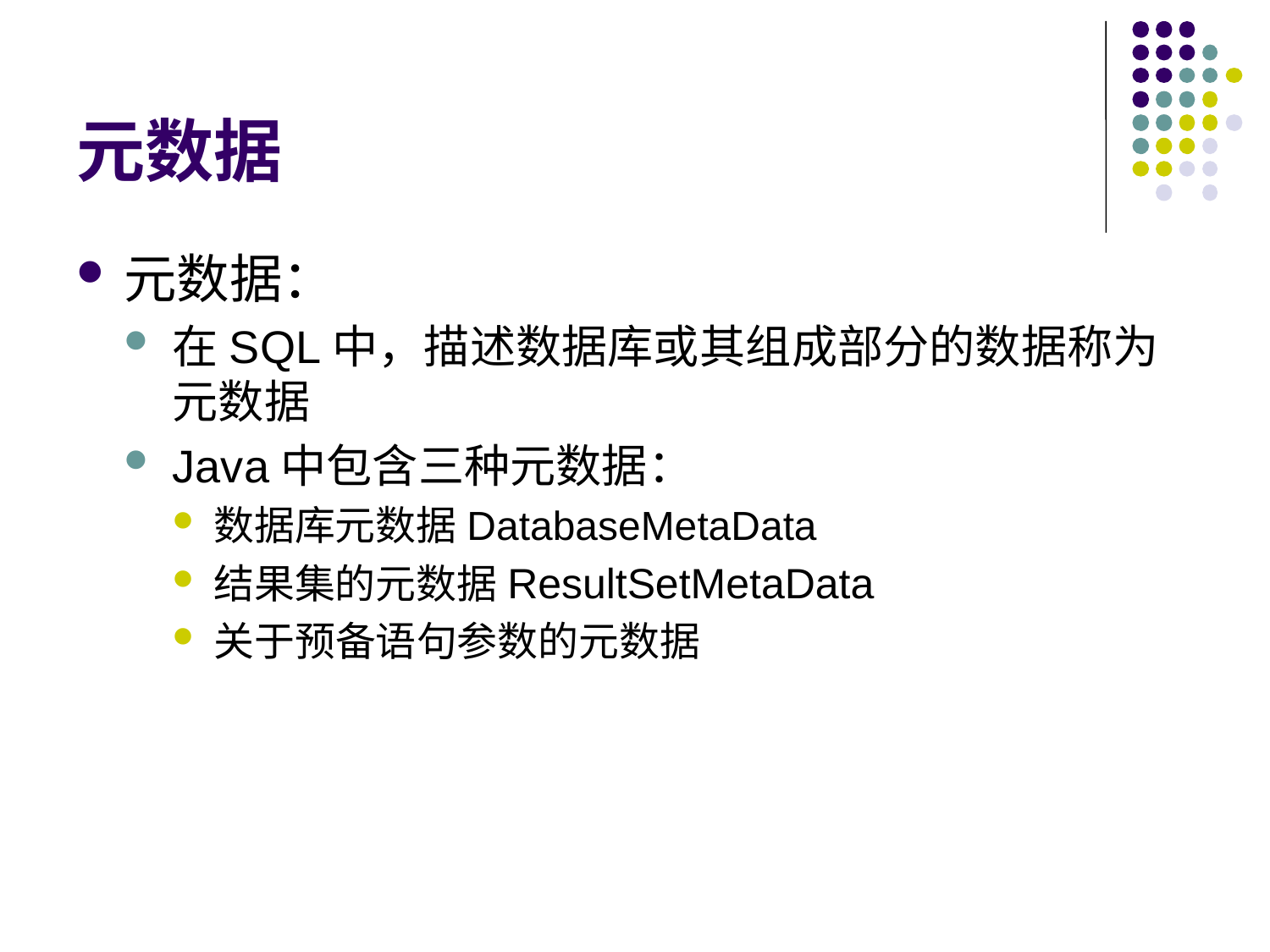

# 元数据
元数据：
在SQL中，描述数据库或其组成部分的数据称为元数据
Java中包含三种元数据：
数据库元数据DatabaseMetaData
结果集的元数据ResultSetMetaData
关于预备语句参数的元数据